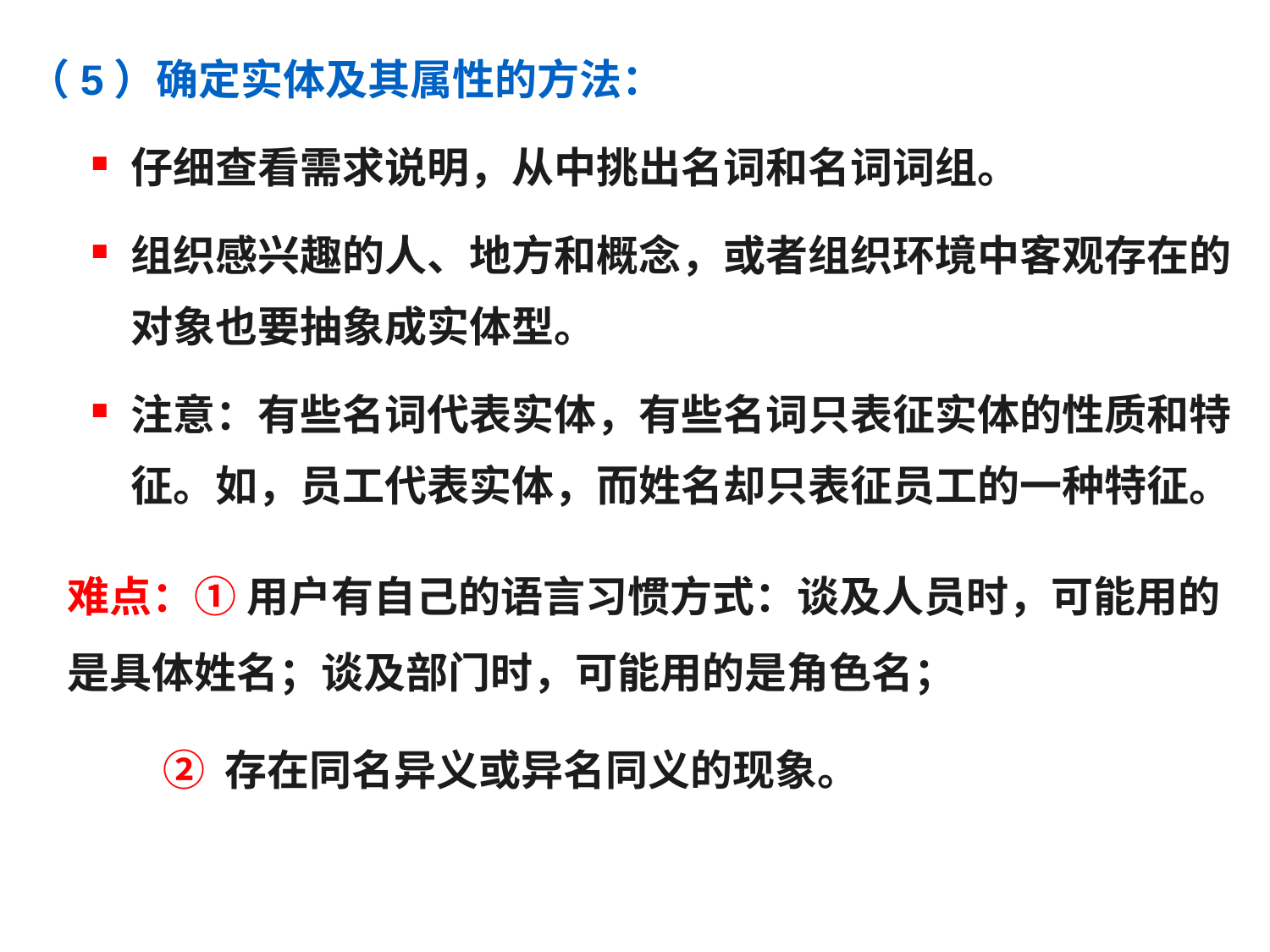

（5）确定实体及其属性的方法：
仔细查看需求说明，从中挑出名词和名词词组。
组织感兴趣的人、地方和概念，或者组织环境中客观存在的对象也要抽象成实体型。
注意：有些名词代表实体，有些名词只表征实体的性质和特征。如，员工代表实体，而姓名却只表征员工的一种特征。
难点：① 用户有自己的语言习惯方式：谈及人员时，可能用的是具体姓名；谈及部门时，可能用的是角色名；
          ② 存在同名异义或异名同义的现象。